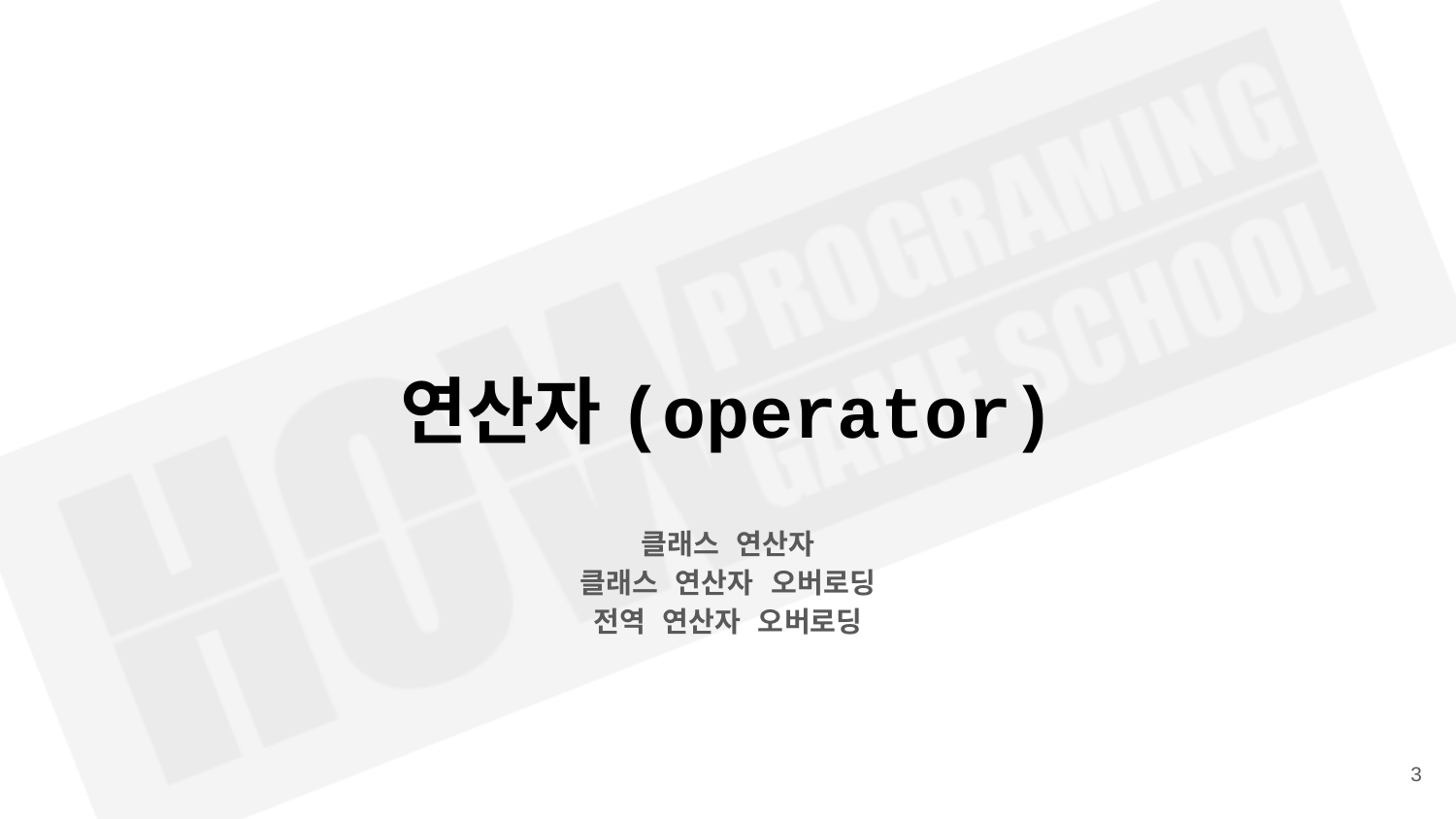

# 연산자(operator)
클래스 연산자
클래스 연산자 오버로딩
전역 연산자 오버로딩
3